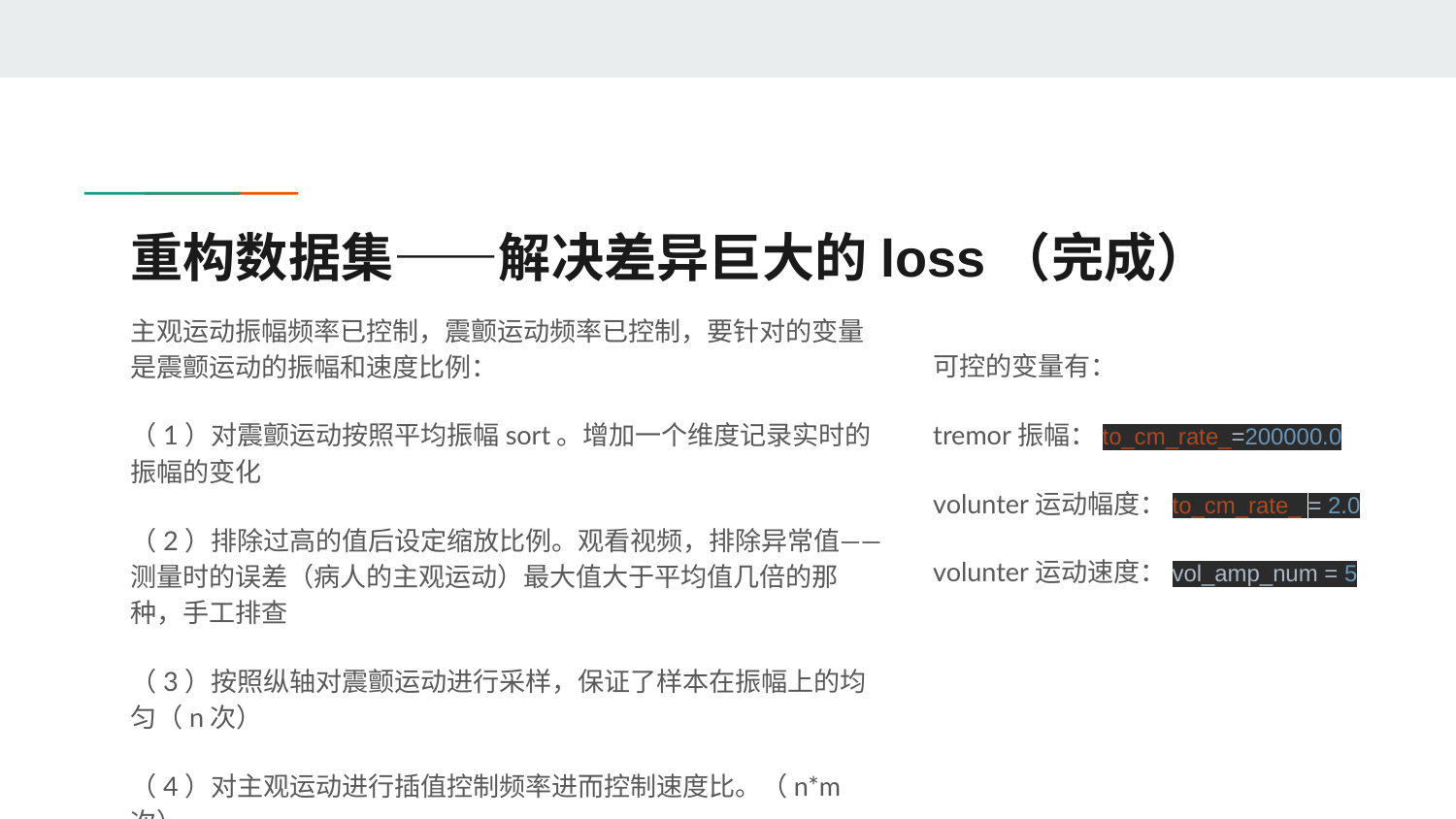

# 重构数据集——解决差异巨大的loss（完成）
主观运动振幅频率已控制，震颤运动频率已控制，要针对的变量是震颤运动的振幅和速度比例：
（1）对震颤运动按照平均振幅sort。增加一个维度记录实时的振幅的变化
（2）排除过高的值后设定缩放比例。观看视频，排除异常值——测量时的误差（病人的主观运动）最大值大于平均值几倍的那种，手工排查
（3）按照纵轴对震颤运动进行采样，保证了样本在振幅上的均匀（n次）
（4）对主观运动进行插值控制频率进而控制速度比。（n*m次）
可控的变量有：
tremor振幅：to_cm_rate_=200000.0
volunter运动幅度：to_cm_rate_ = 2.0
volunter运动速度：vol_amp_num = 5